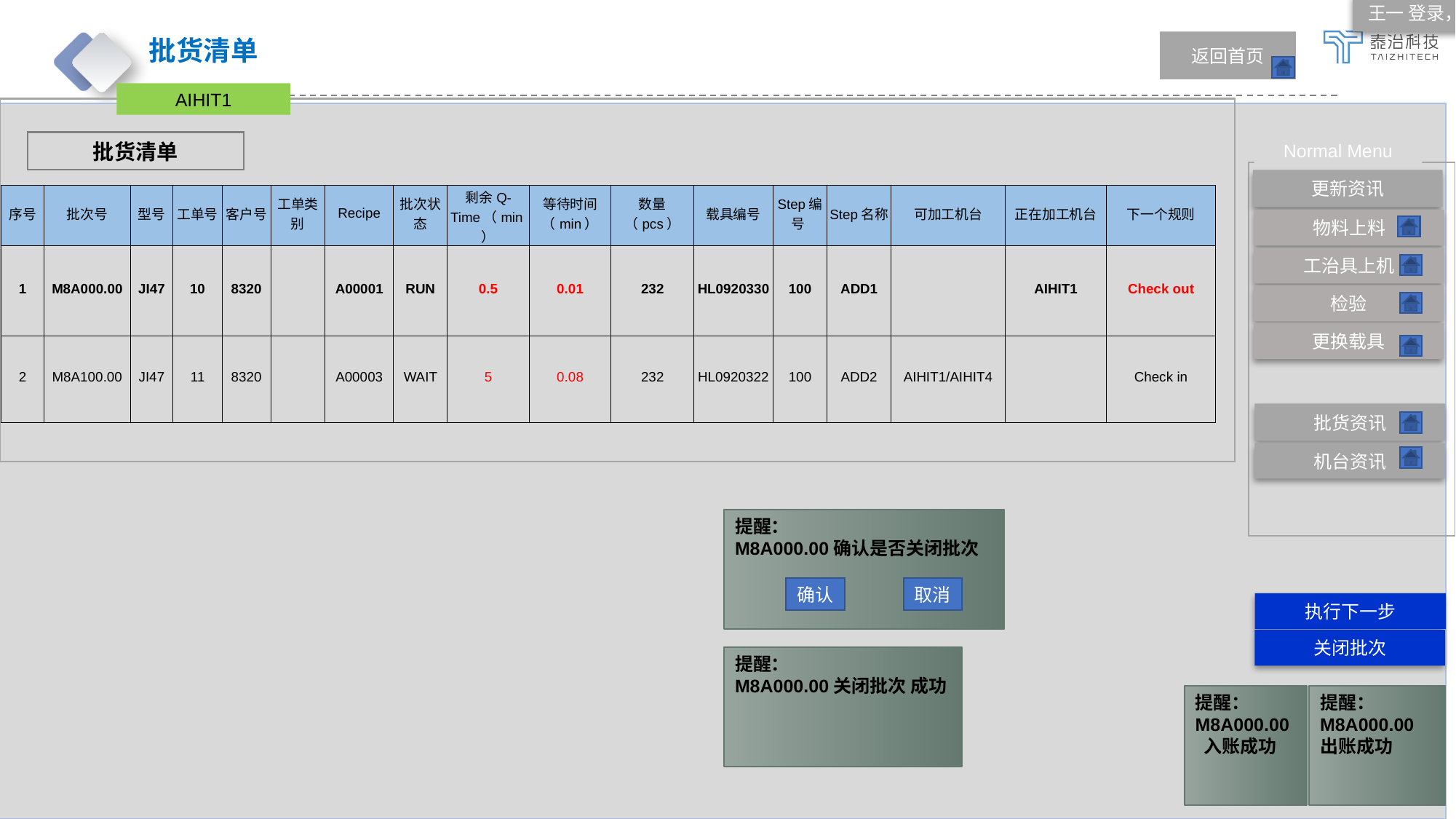

王一 登录，其他用户使用 请重新登录账号
批货清单
返回首页

AIHIT1

Normal Menu

批货清单
更新资讯
| 序号 | 批次号 | 型号 | 工单号 | 客户号 | 工单类别 | Recipe | 批次状态 | 剩余Q-Time（min） | 等待时间（min） | 数量 （pcs） | 载具编号 | Step编号 | Step名称 | 可加工机台 | 正在加工机台 | 下一个规则 |
| --- | --- | --- | --- | --- | --- | --- | --- | --- | --- | --- | --- | --- | --- | --- | --- | --- |
| 1 | M8A000.00 | JI47 | 10 | 8320 |  | A00001 | RUN | 0.5 | 0.01 | 232 | HL0920330 | 100 | ADD1 |  | AIHIT1 | Check out |
| 2 | M8A100.00 | JI47 | 11 | 8320 |  | A00003 | WAIT | 5 | 0.08 | 232 | HL0920322 | 100 | ADD2 | AIHIT1/AIHIT4 |  | Check in |
物料上料

工治具上机

检验

更换载具

批货资讯

机台资讯

提醒：
M8A000.00确认是否关闭批次

确认
取消
执行下一步
关闭批次
提醒：
M8A000.00关闭批次 成功

提醒：M8A000.00
 入账成功

提醒：M8A000.00 出账成功

出账失败跳错窗口：
提示：请检查产品状态
产品状态为RUN时才能做check out